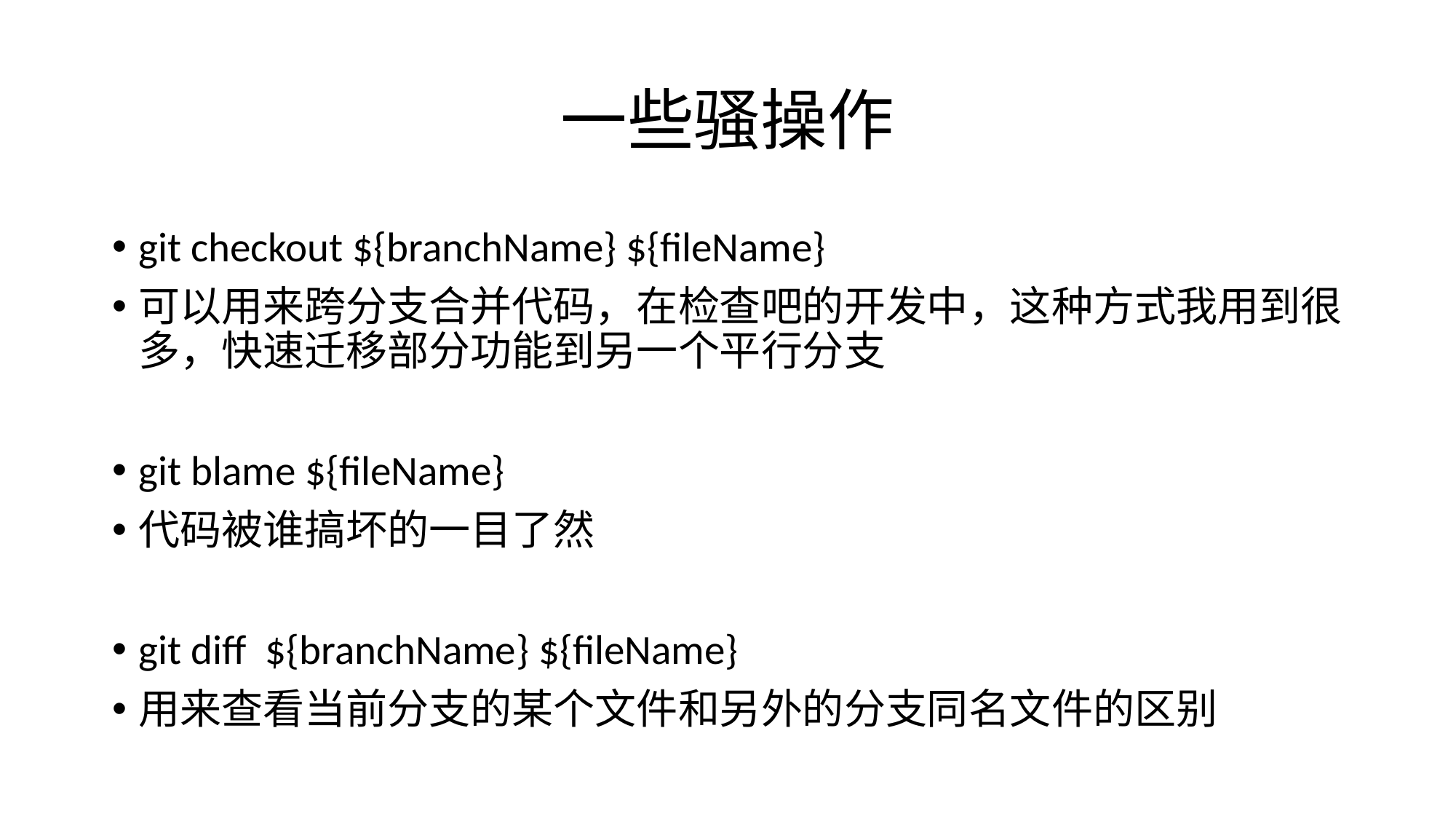

# 一些骚操作
git checkout ${branchName} ${fileName}
可以用来跨分支合并代码，在检查吧的开发中，这种方式我用到很多，快速迁移部分功能到另一个平行分支

git blame ${fileName}
代码被谁搞坏的一目了然

git diff  ${branchName} ${fileName}
用来查看当前分支的某个文件和另外的分支同名文件的区别